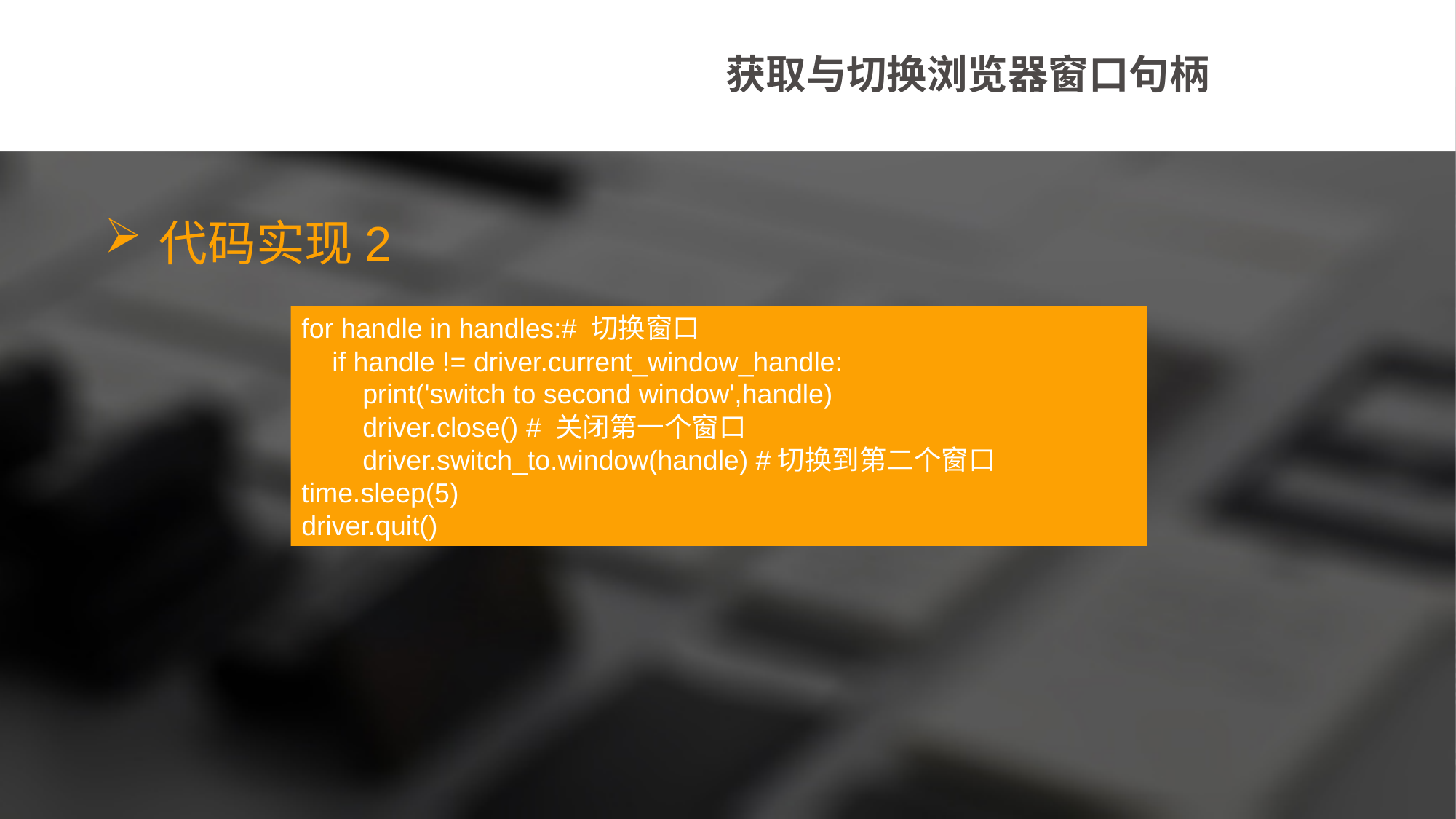

获取与切换浏览器窗口句柄
代码实现2
for handle in handles:# 切换窗口
    if handle != driver.current_window_handle:
        print('switch to second window',handle)
        driver.close() # 关闭第一个窗口
        driver.switch_to.window(handle) #切换到第二个窗口
time.sleep(5)
driver.quit()